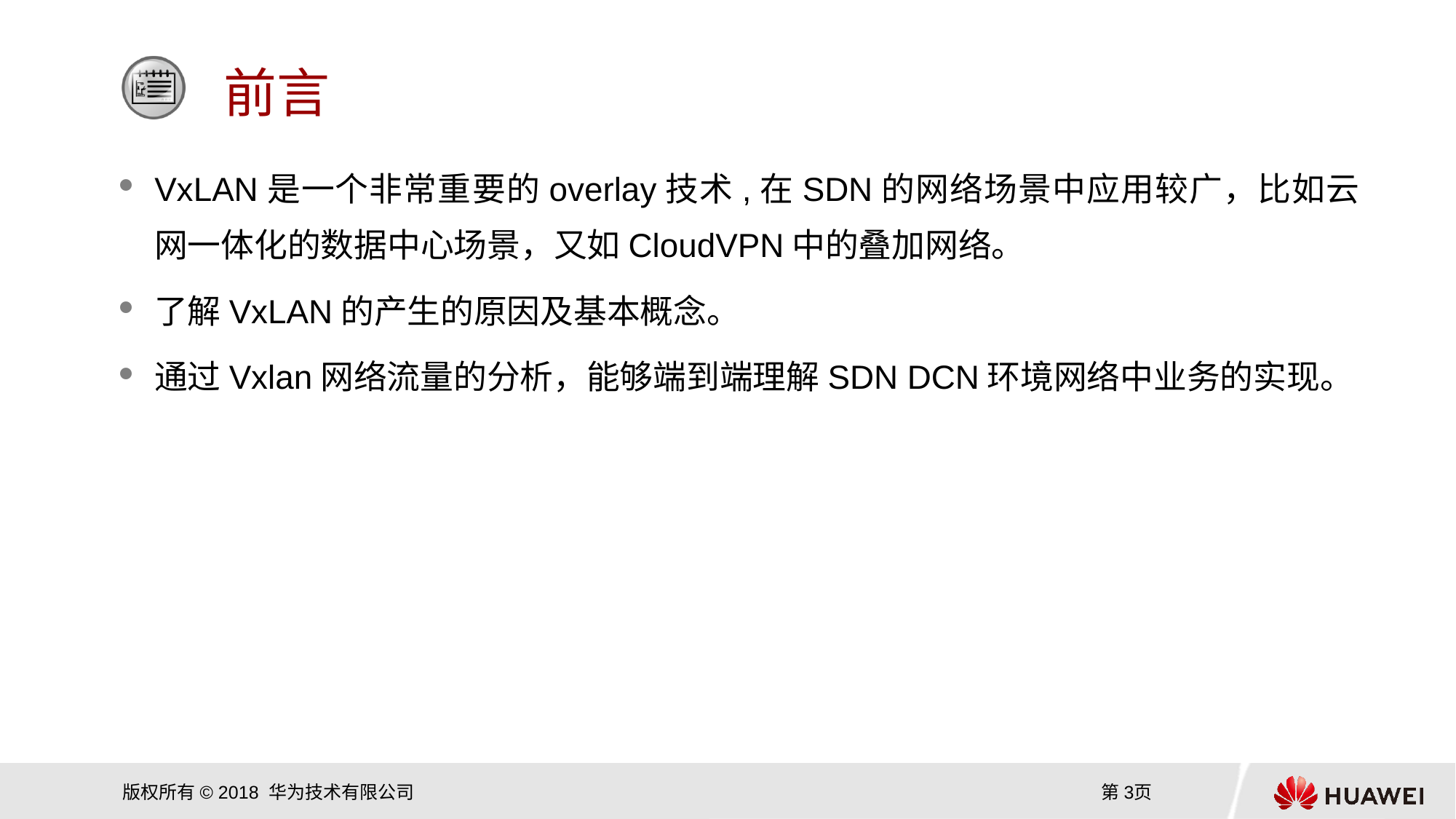

VxLAN是一个非常重要的overlay技术,在SDN的网络场景中应用较广，比如云网一体化的数据中心场景，又如CloudVPN中的叠加网络。
了解VxLAN的产生的原因及基本概念。
通过Vxlan网络流量的分析，能够端到端理解SDN DCN环境网络中业务的实现。